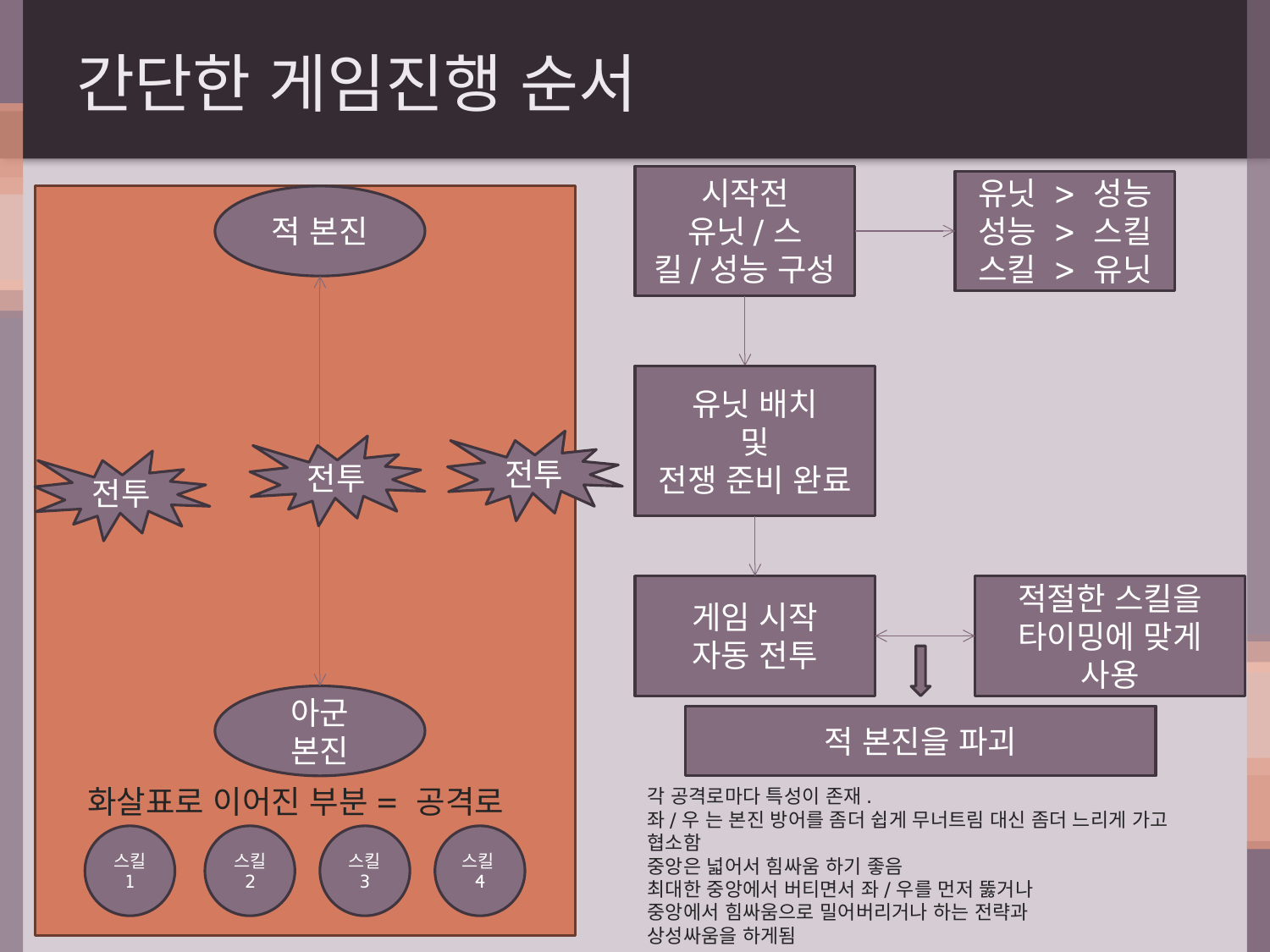

# 간단한 게임진행 순서
시작전
유닛/스킬/성능 구성
유닛 > 성능
성능 > 스킬
스킬 > 유닛
유닛 배치
및
전쟁 준비 완료
게임 시작
자동 전투
적절한 스킬을
타이밍에 맞게
사용

적 본진
전투
전투
전투

아군 본진
적 본진을 파괴
화살표로 이어진 부분= 공격로
각 공격로마다 특성이 존재.
좌/우 는 본진 방어를 좀더 쉽게 무너트림 대신 좀더 느리게 가고 협소함
중앙은 넓어서 힘싸움 하기 좋음
최대한 중앙에서 버티면서 좌/우를 먼저 뚫거나
중앙에서 힘싸움으로 밀어버리거나 하는 전략과
상성싸움을 하게됨
스킬 1
스킬 2
스킬 3
스킬4